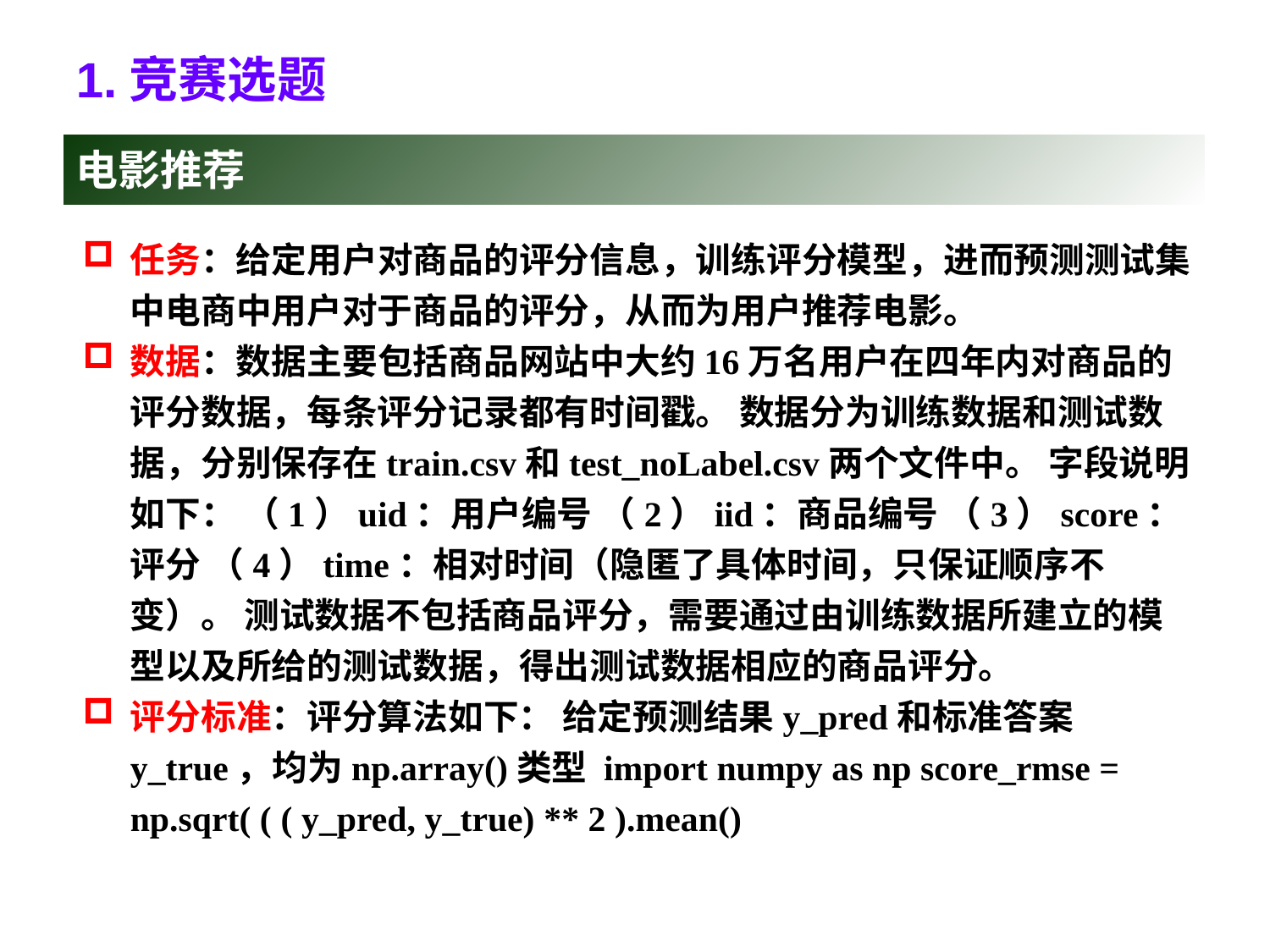

# 1.竞赛选题
电影推荐
任务：给定用户对商品的评分信息，训练评分模型，进而预测测试集中电商中用户对于商品的评分，从而为用户推荐电影。
数据：数据主要包括商品网站中大约16万名用户在四年内对商品的评分数据，每条评分记录都有时间戳。 数据分为训练数据和测试数据，分别保存在train.csv和test_noLabel.csv两个文件中。 字段说明如下： （1）uid：用户编号 （2）iid：商品编号 （3）score：评分 （4）time：相对时间（隐匿了具体时间，只保证顺序不变）。 测试数据不包括商品评分，需要通过由训练数据所建立的模型以及所给的测试数据，得出测试数据相应的商品评分。
评分标准：评分算法如下： 给定预测结果y_pred和标准答案y_true，均为np.array()类型 import numpy as np score_rmse = np.sqrt( ( ( y_pred, y_true) ** 2 ).mean()